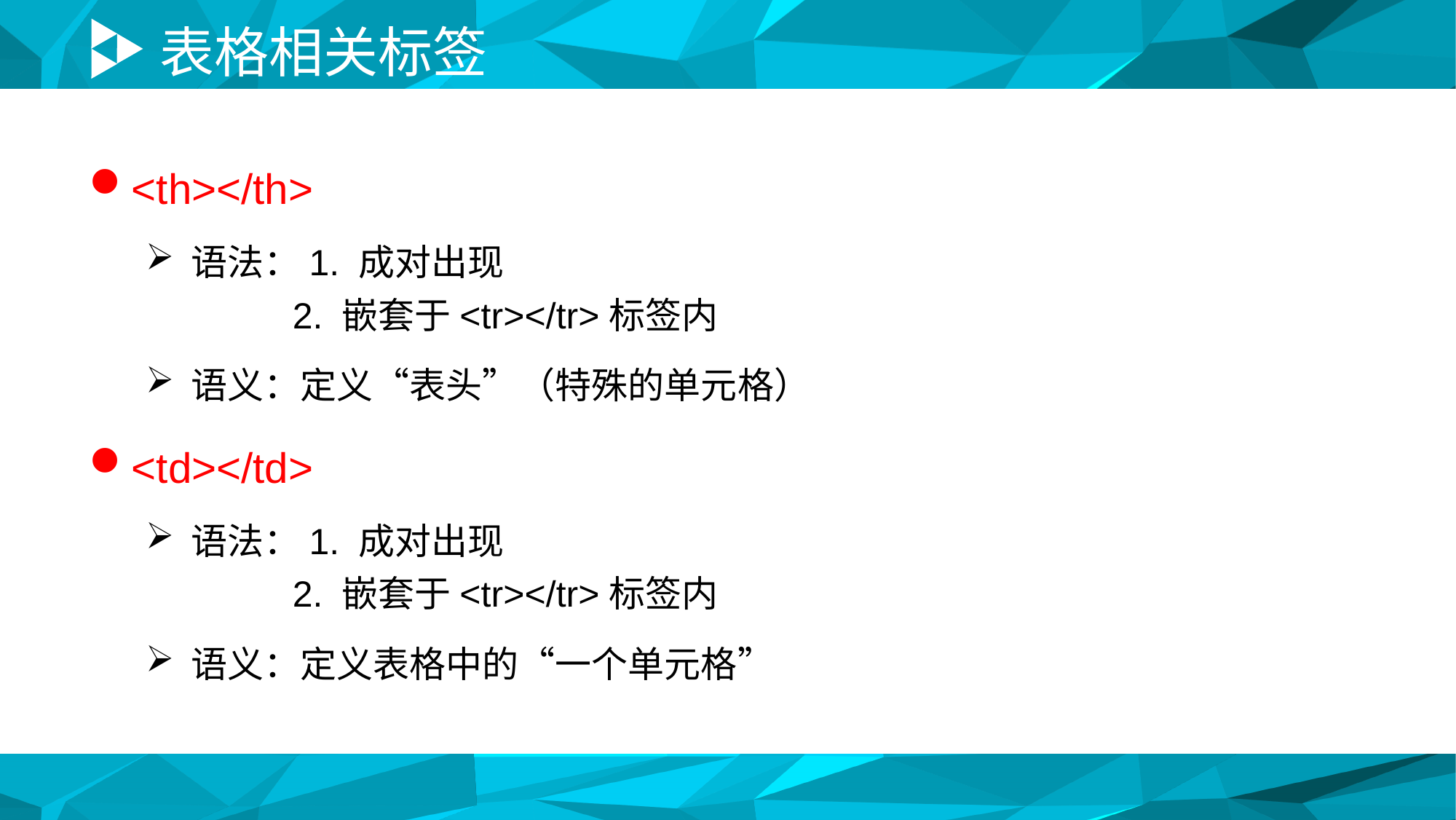

# 表格相关标签
<th></th>
语法：1. 成对出现
              2. 嵌套于<tr></tr>标签内
语义：定义“表头”（特殊的单元格）
<td></td>
语法：1. 成对出现
              2. 嵌套于<tr></tr>标签内
语义：定义表格中的“一个单元格”